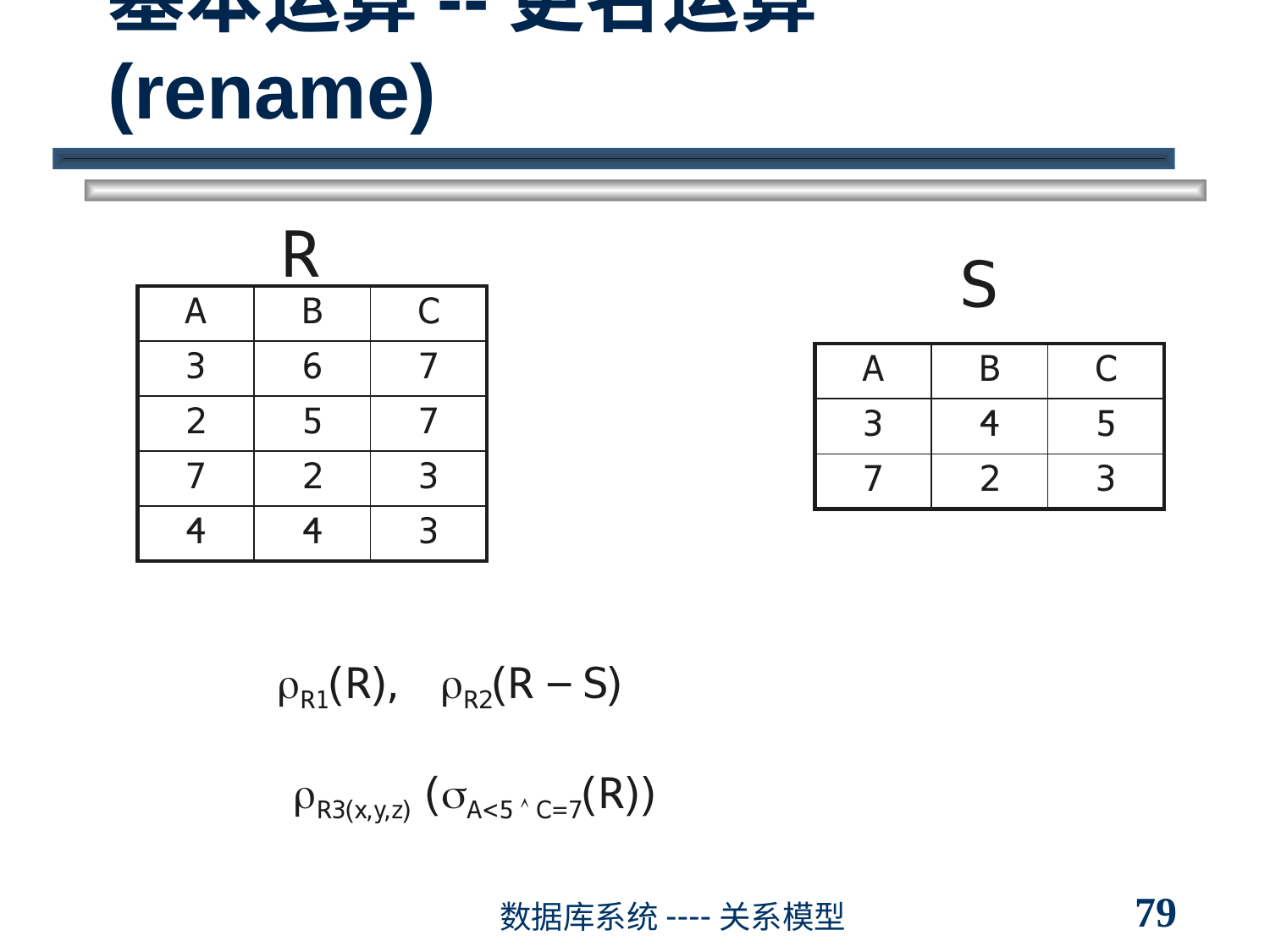

# 基本运算--更名运算(rename)
R
S
| A | B | C |
| --- | --- | --- |
| 3 | 6 | 7 |
| 2 | 5 | 7 |
| 7 | 2 | 3 |
| 4 | 4 | 3 |
| A | B | C |
| --- | --- | --- |
| 3 | 4 | 5 |
| 7 | 2 | 3 |

ρR1(R),   ρR2(R – S)
ρR3(x,y,z) (σA<5 ∧ C=7(R))
79
数据库系统----关系模型